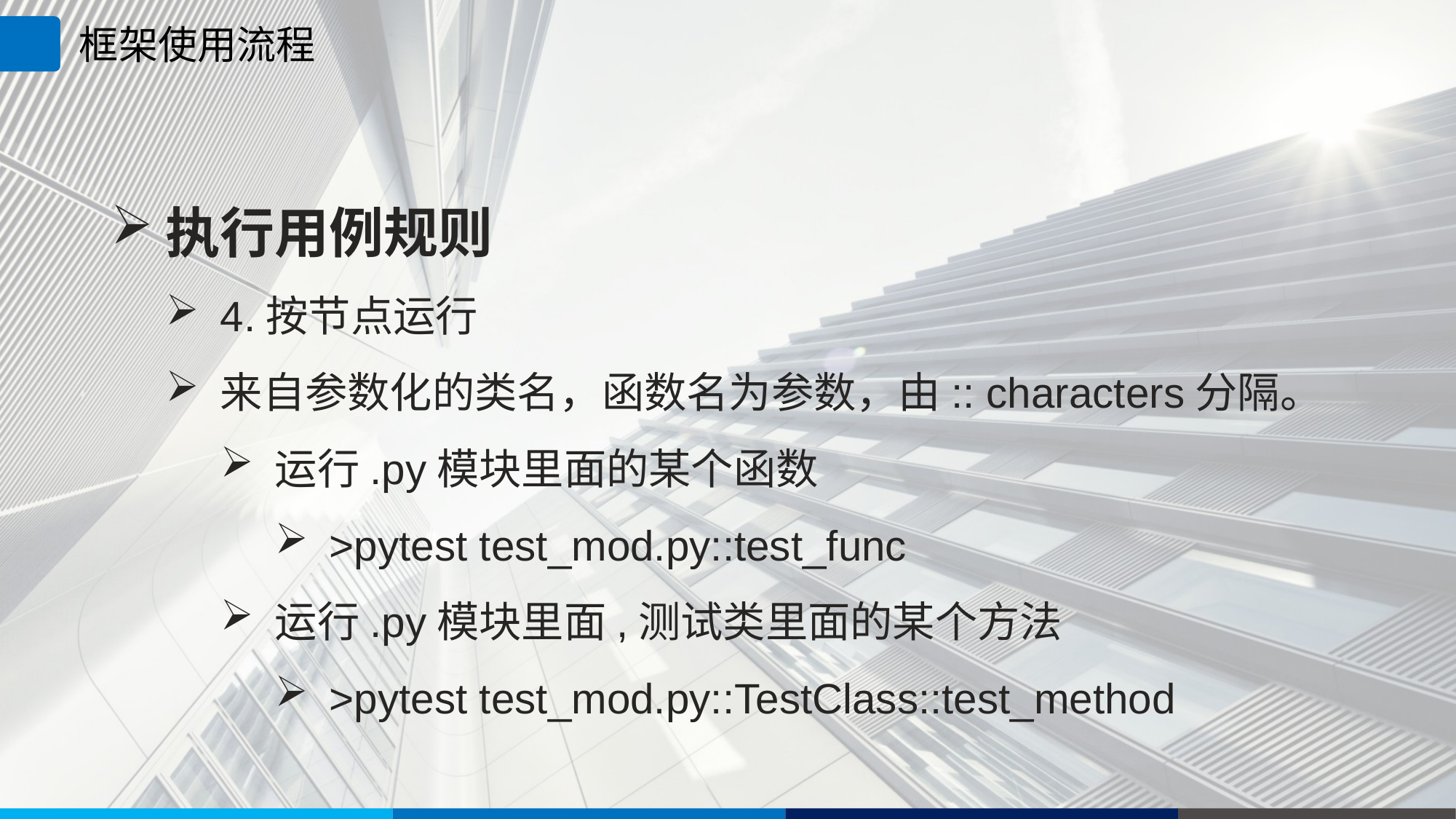

框架使用流程

执行用例规则
4.按节点运行
来自参数化的类名，函数名为参数，由:: characters分隔。
运行.py模块里面的某个函数
>pytest test_mod.py::test_func
运行.py模块里面,测试类里面的某个方法
>pytest test_mod.py::TestClass::test_method